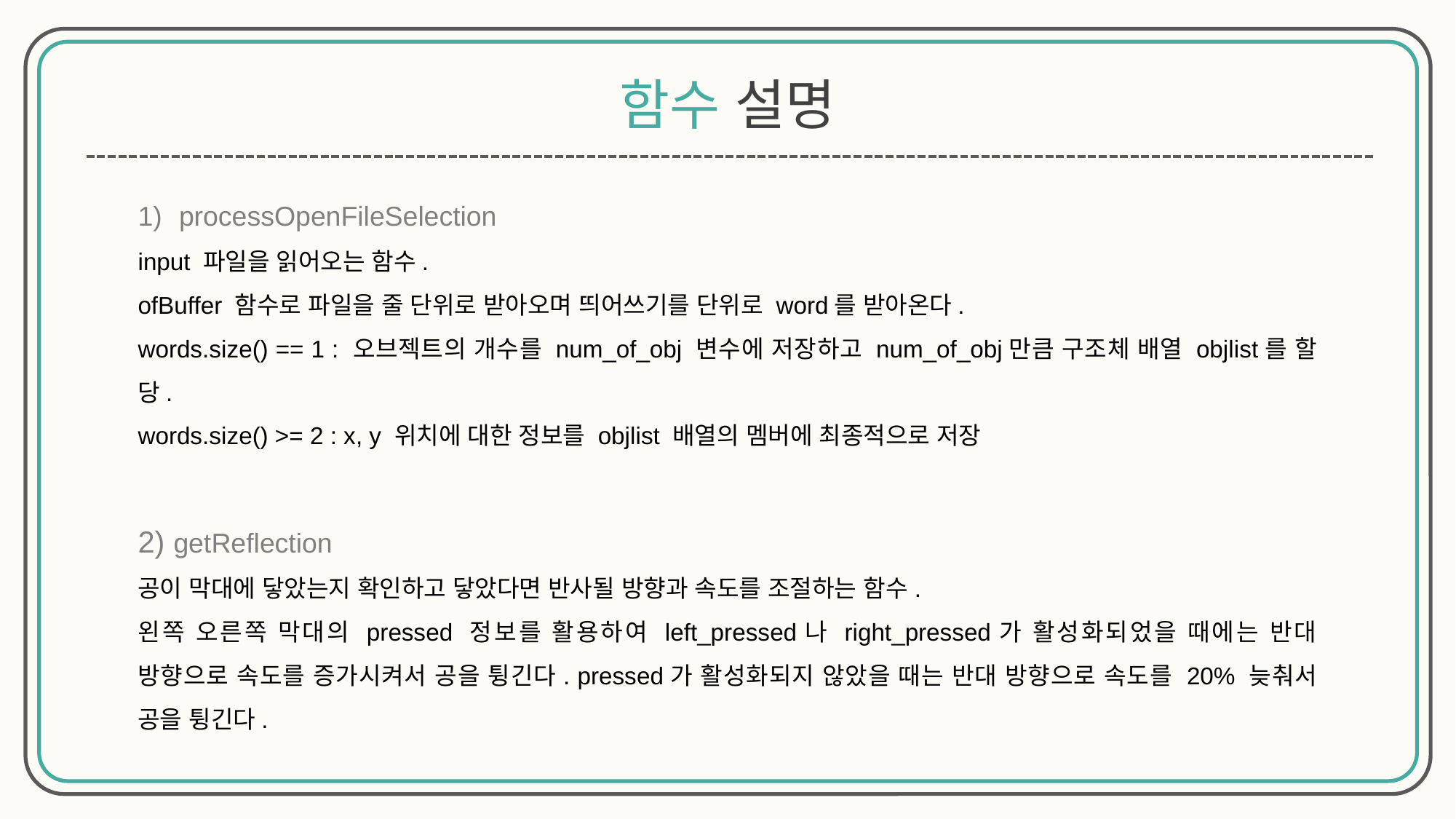

함수 설명
processOpenFileSelection
input 파일을 읽어오는 함수.
ofBuffer 함수로 파일을 줄 단위로 받아오며 띄어쓰기를 단위로 word를 받아온다.
words.size() == 1 : 오브젝트의 개수를 num_of_obj 변수에 저장하고 num_of_obj만큼 구조체 배열 objlist를 할당.
words.size() >= 2 : x, y 위치에 대한 정보를 objlist 배열의 멤버에 최종적으로 저장

2) getReflection
공이 막대에 닿았는지 확인하고 닿았다면 반사될 방향과 속도를 조절하는 함수.
왼쪽 오른쪽 막대의 pressed 정보를 활용하여 left_pressed나 right_pressed가 활성화되었을 때에는 반대 방향으로 속도를 증가시켜서 공을 튕긴다. pressed가 활성화되지 않았을 때는 반대 방향으로 속도를 20% 늦춰서 공을 튕긴다.